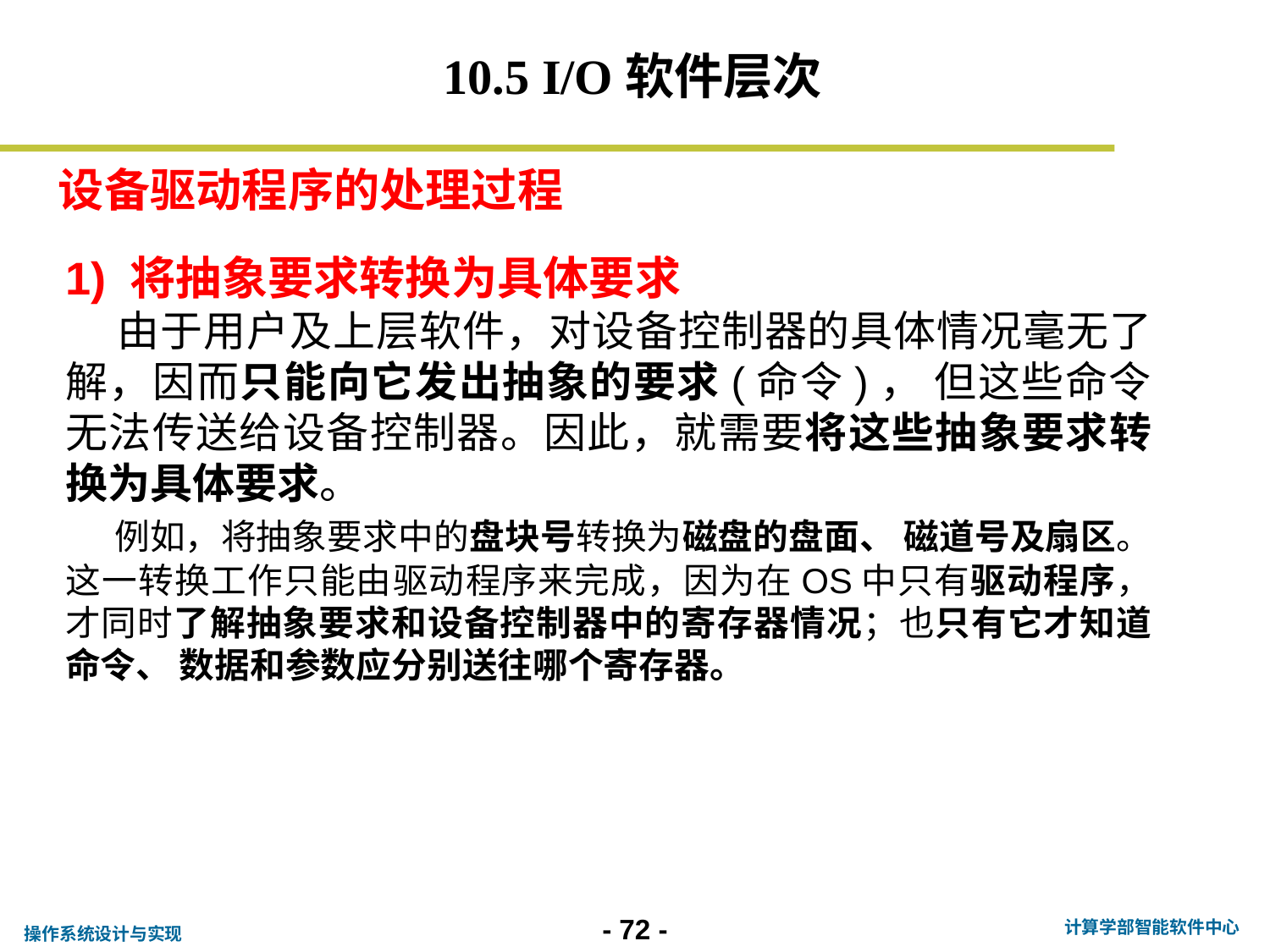

10.5 I/O软件层次
设备驱动程序的处理过程
1) 将抽象要求转换为具体要求
    由于用户及上层软件，对设备控制器的具体情况毫无了解，因而只能向它发出抽象的要求(命令)， 但这些命令无法传送给设备控制器。因此，就需要将这些抽象要求转换为具体要求。
    例如，将抽象要求中的盘块号转换为磁盘的盘面、 磁道号及扇区。这一转换工作只能由驱动程序来完成，因为在OS中只有驱动程序，才同时了解抽象要求和设备控制器中的寄存器情况；也只有它才知道命令、 数据和参数应分别送往哪个寄存器。